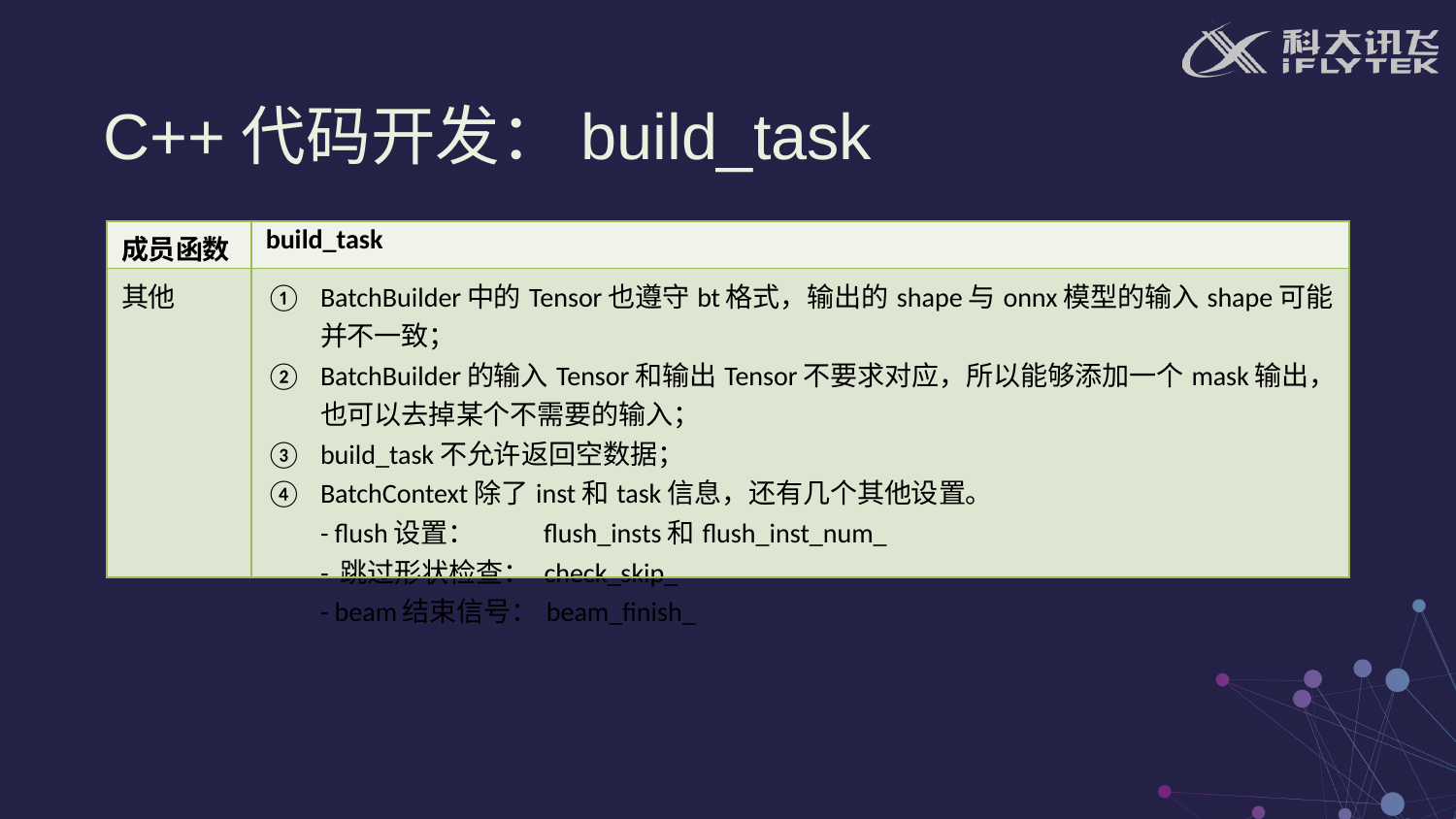

C++代码开发：build_task

| 成员函数 | build\_task |
| --- | --- |
| 其他 | BatchBuilder中的Tensor也遵守bt格式，输出的shape与onnx模型的输入shape可能并不一致； BatchBuilder的输入Tensor和输出Tensor不要求对应，所以能够添加一个mask输出，也可以去掉某个不需要的输入； build\_task不允许返回空数据； BatchContext除了inst和task信息，还有几个其他设置。 - flush设置： flush\_insts和flush\_inst\_num\_ - 跳过形状检查： check\_skip\_ - beam结束信号：beam\_finish\_ |